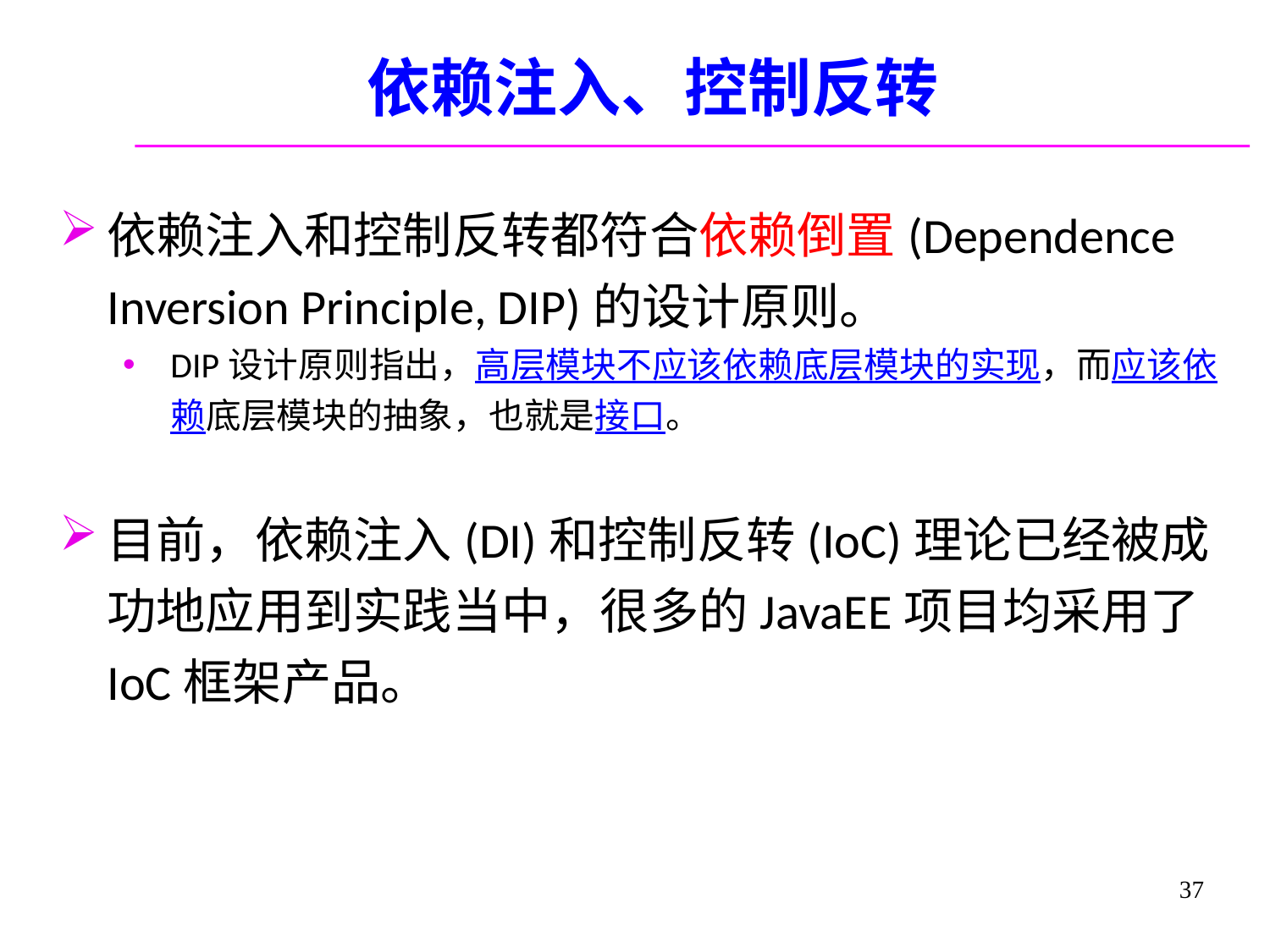

# 依赖注入、控制反转
依赖注入和控制反转都符合依赖倒置(Dependence Inversion Principle, DIP)的设计原则。
DIP设计原则指出，高层模块不应该依赖底层模块的实现，而应该依赖底层模块的抽象，也就是接口。

目前，依赖注入(DI)和控制反转(IoC)理论已经被成功地应用到实践当中，很多的JavaEE项目均采用了IoC框架产品。
37